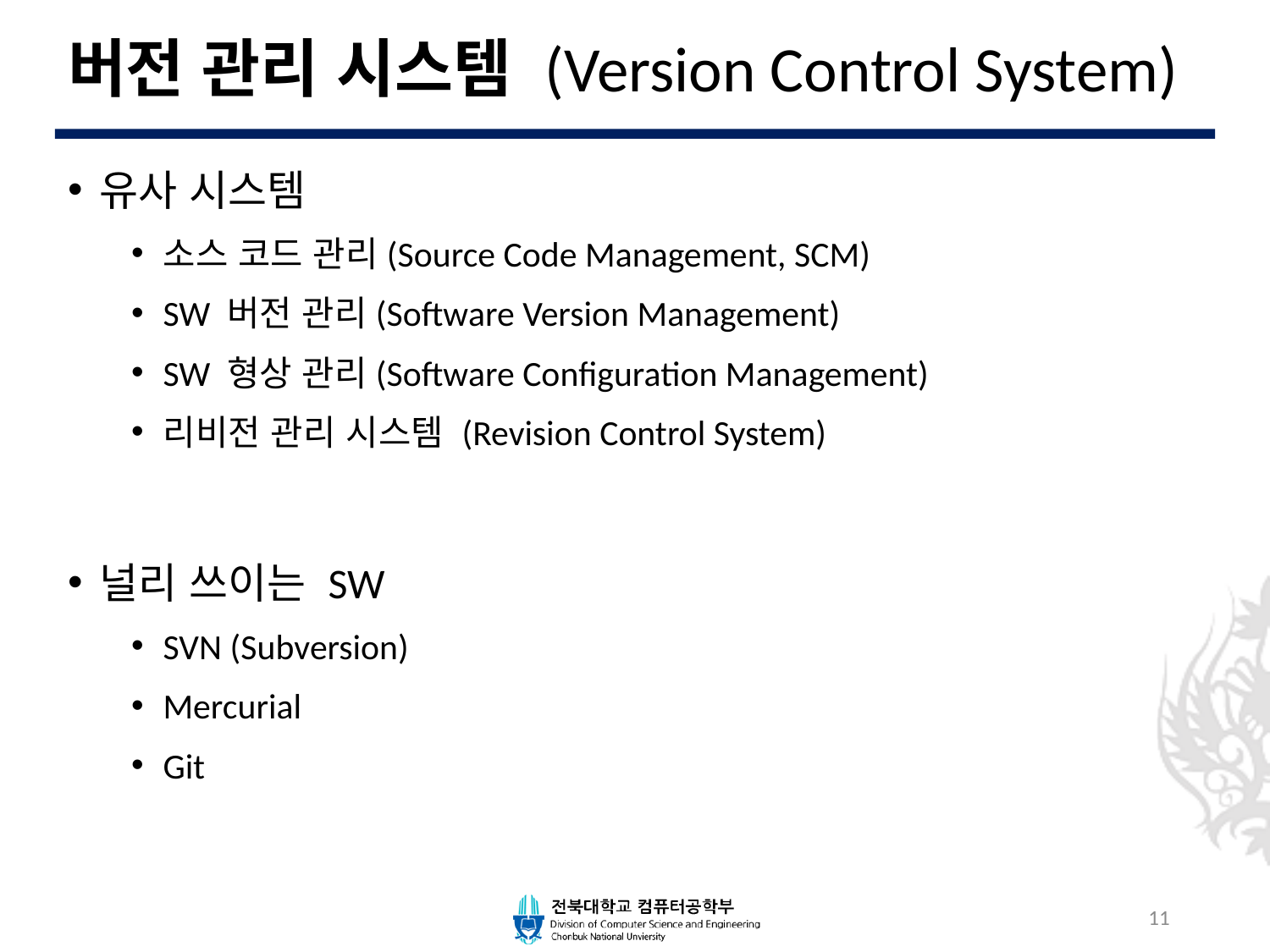

# 버전 관리 시스템 (Version Control System)
유사 시스템
소스 코드 관리(Source Code Management, SCM)
SW 버전 관리(Software Version Management)
SW 형상 관리(Software Configuration Management)
리비전 관리 시스템 (Revision Control System)

널리 쓰이는 SW
SVN (Subversion)
Mercurial
Git

11